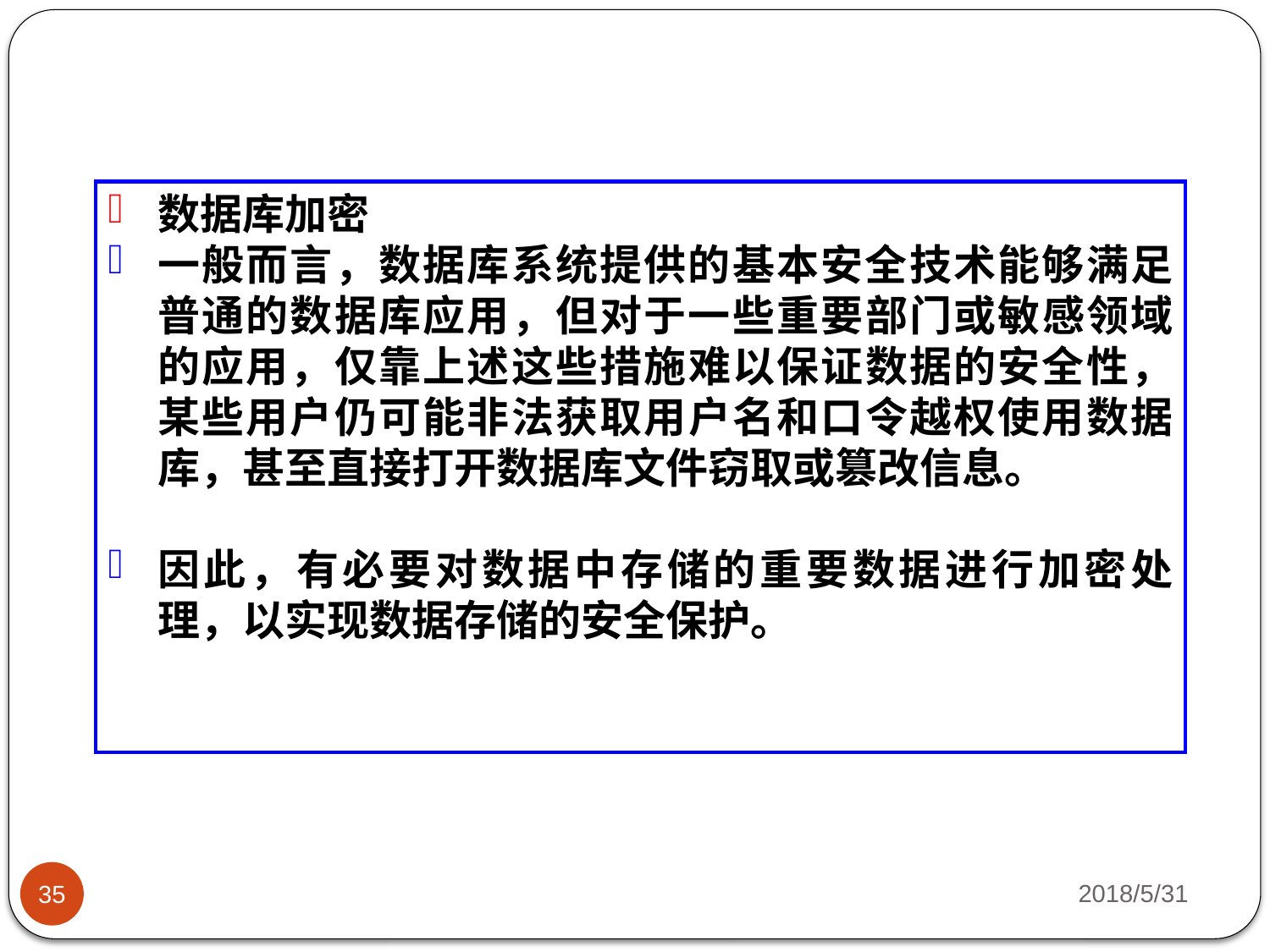

#
数据库加密
一般而言，数据库系统提供的基本安全技术能够满足普通的数据库应用，但对于一些重要部门或敏感领域的应用，仅靠上述这些措施难以保证数据的安全性，某些用户仍可能非法获取用户名和口令越权使用数据库，甚至直接打开数据库文件窃取或篡改信息。

因此，有必要对数据中存储的重要数据进行加密处理，以实现数据存储的安全保护。

2018/5/31
35